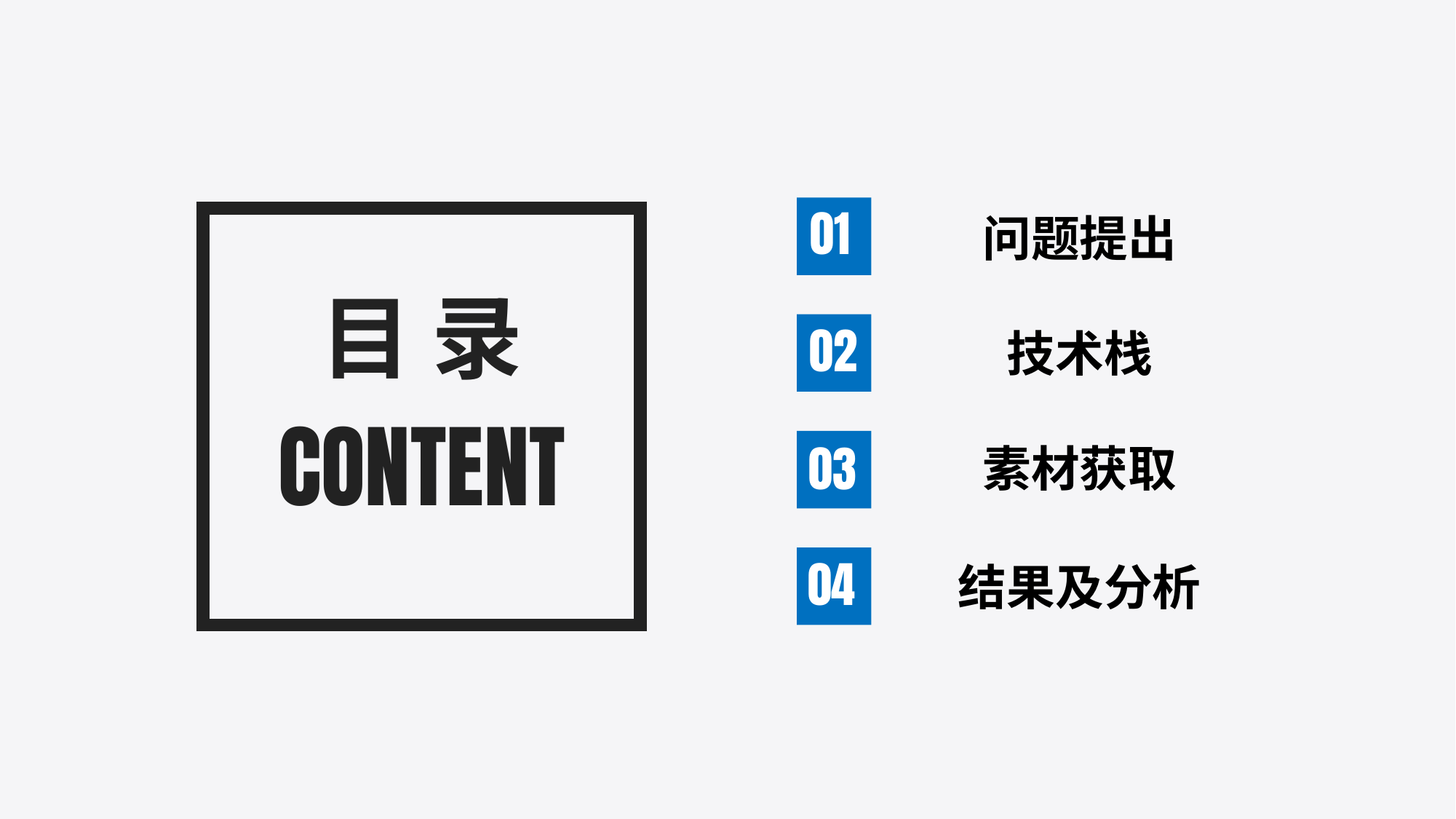

01
问题提出

目 录

02
技术栈
CONTENT

素材获取
03

结果及分析
04